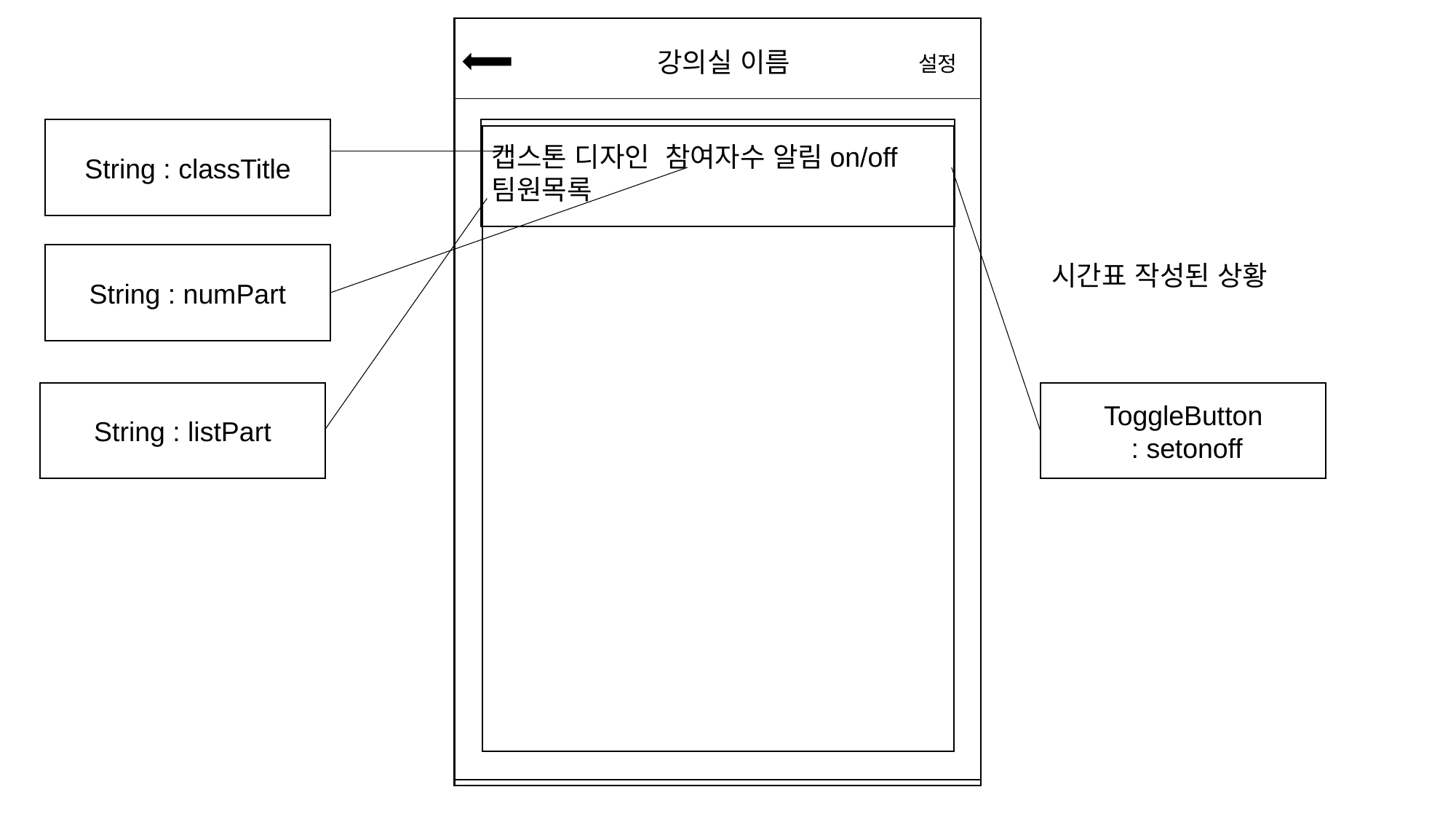

강의실 이름
강의실 이름
설정
설정

캡스톤 디자인  참여자수 알림on/off
팀원목록
String : classTitle

String : numPart
시간표 작성된 상황
String : listPart
ToggleButton
 : setonoff